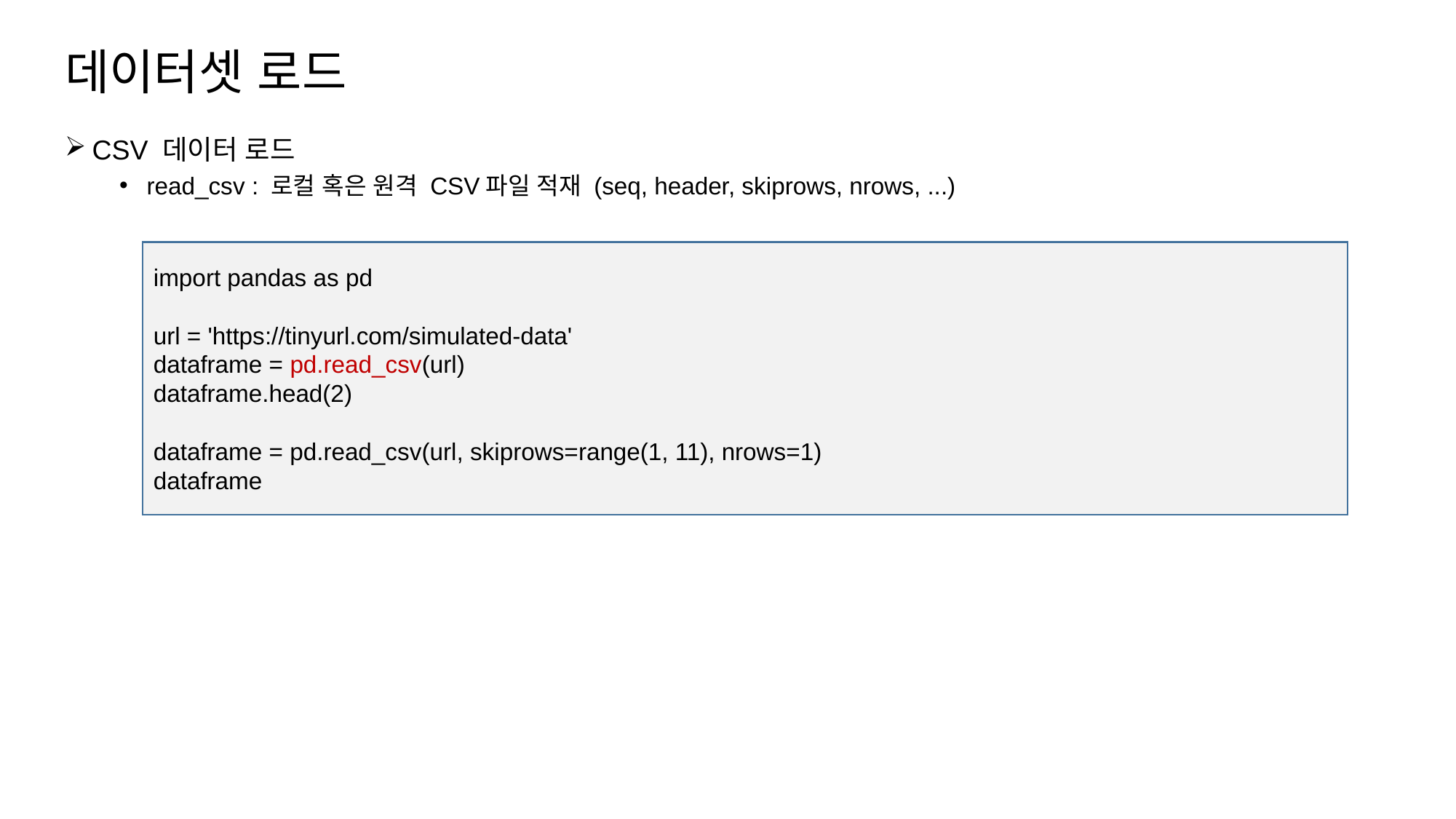

# 데이터셋 로드
CSV 데이터 로드
read_csv : 로컬 혹은 원격 CSV파일 적재 (seq, header, skiprows, nrows, ...)
import pandas as pd

url = 'https://tinyurl.com/simulated-data'
dataframe = pd.read_csv(url)
dataframe.head(2)

dataframe = pd.read_csv(url, skiprows=range(1, 11), nrows=1)
dataframe